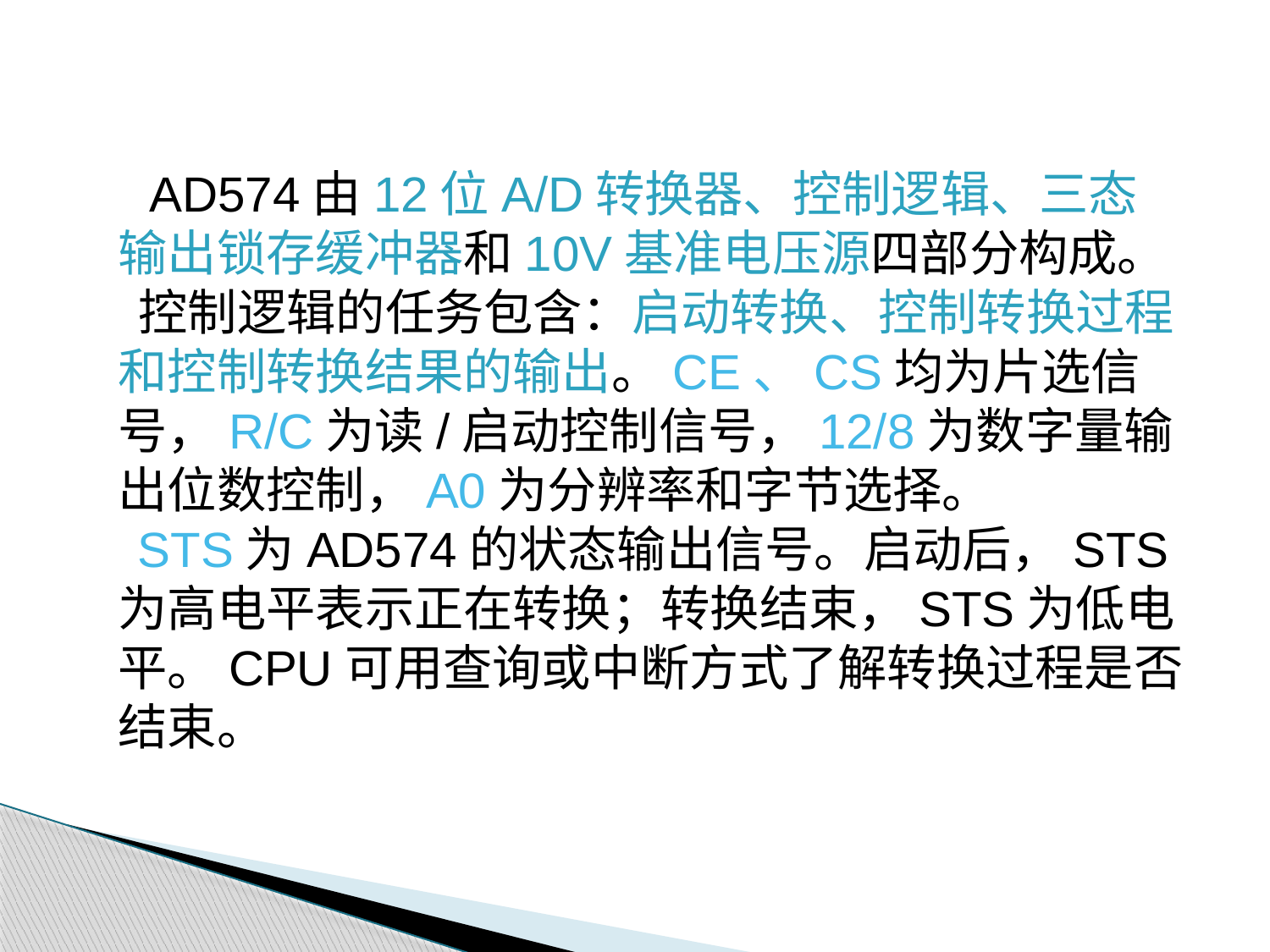

AD574由12位A/D转换器、控制逻辑、三态输出锁存缓冲器和10V基准电压源四部分构成。
    控制逻辑的任务包含：启动转换、控制转换过程和控制转换结果的输出。CE、CS均为片选信号，R/C为读/启动控制信号，12/8为数字量输出位数控制，A0为分辨率和字节选择。
    STS为AD574的状态输出信号。启动后，STS为高电平表示正在转换；转换结束，STS为低电平。CPU可用查询或中断方式了解转换过程是否结束。